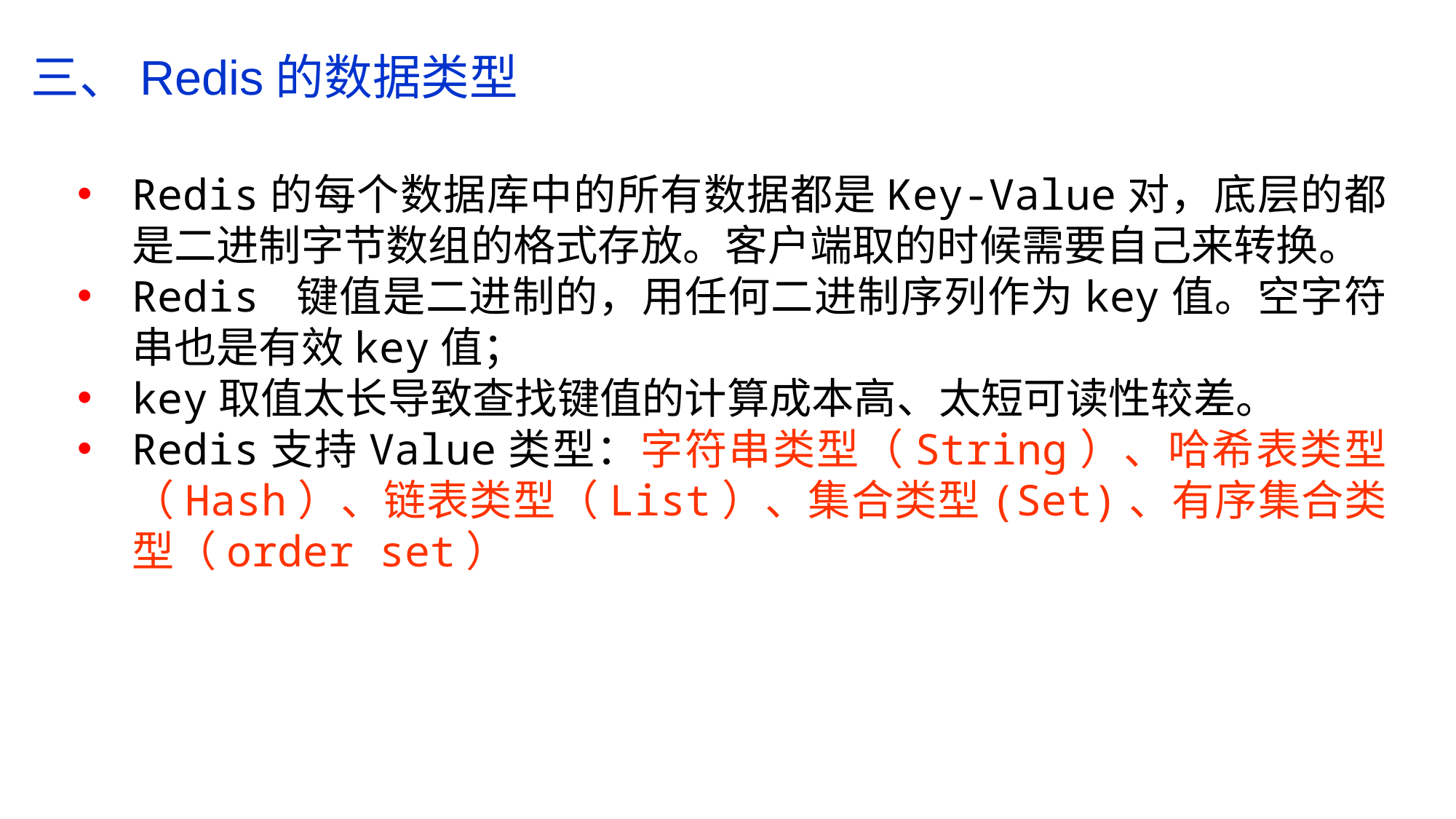

三、Redis的数据类型
Redis的每个数据库中的所有数据都是Key-Value对，底层的都是二进制字节数组的格式存放。客户端取的时候需要自己来转换。
Redis 键值是二进制的，用任何二进制序列作为key值。空字符串也是有效key值；
key取值太长导致查找键值的计算成本高、太短可读性较差。
Redis支持Value类型：字符串类型（String）、哈希表类型（Hash）、链表类型（List）、集合类型(Set)、有序集合类型（order set）